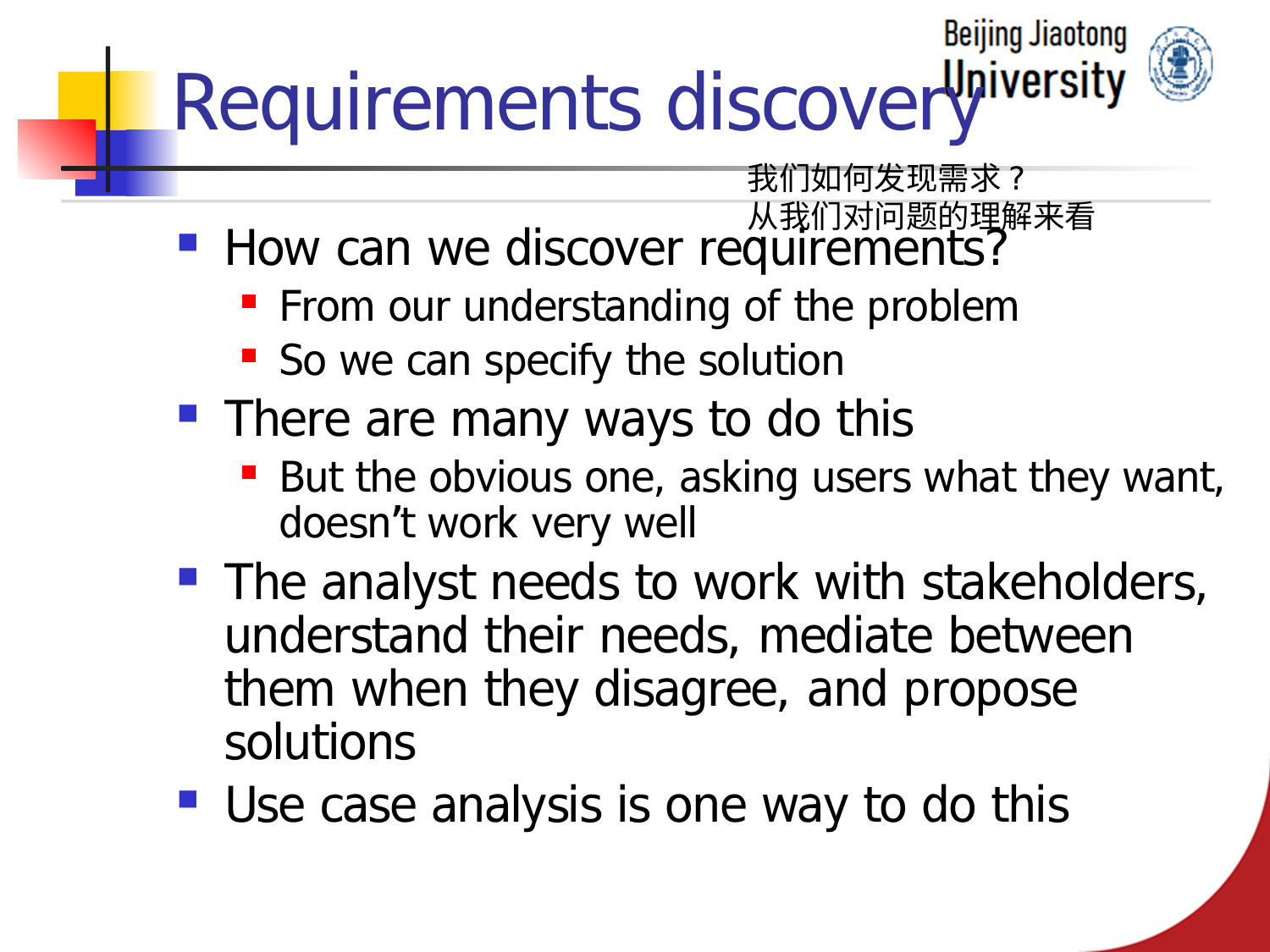

# Requirements discovery
我们如何发现需求?
从我们对问题的理解来看
How can we discover requirements?
From our understanding of the problem
So we can specify the solution
There are many ways to do this
But the obvious one, asking users what they want, doesn’t work very well
The analyst needs to work with stakeholders, understand their needs, mediate between them when they disagree, and propose solutions
Use case analysis is one way to do this